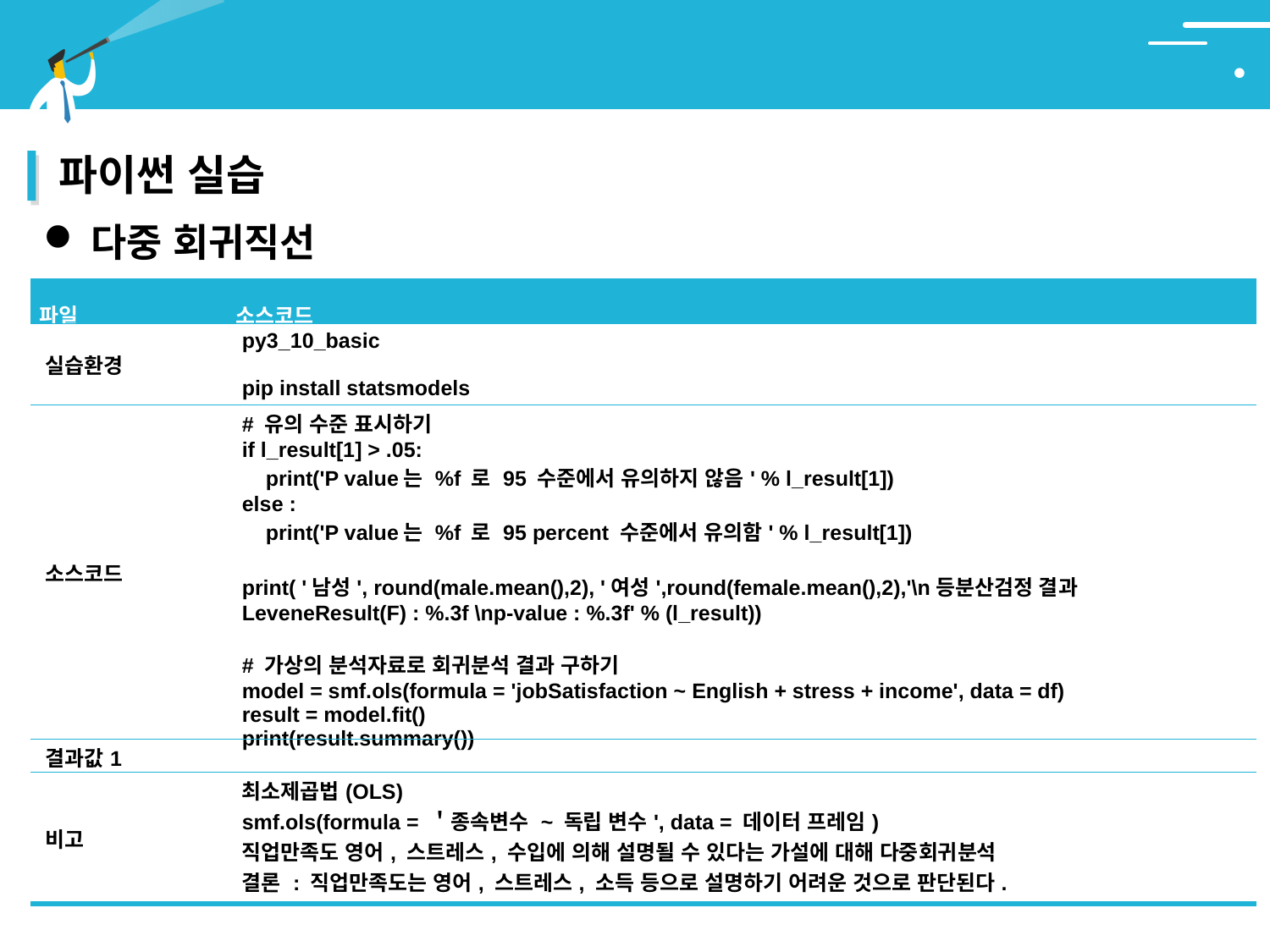

# 2. 회귀분석
파이썬 실습

다중 회귀직선
| 파일 | 소스코드 |
| --- | --- |
| 실습환경 | py3\_10\_basic pip install statsmodels |
| 소스코드 | # 유의 수준 표시하기 if l\_result[1] > .05: print('P value는 %f 로 95 수준에서 유의하지 않음' % l\_result[1]) else : print('P value는 %f 로 95 percent 수준에서 유의함' % l\_result[1]) print( '남성', round(male.mean(),2), '여성',round(female.mean(),2),'\n등분산검정 결과 LeveneResult(F) : %.3f \np-value : %.3f' % (l\_result)) # 가상의 분석자료로 회귀분석 결과 구하기 model = smf.ols(formula = 'jobSatisfaction ~ English + stress + income', data = df) result = model.fit() print(result.summary()) |
| 결과값1 |  |
| 비고 | 최소제곱법(OLS) smf.ols(formula = ＇종속변수 ~ 독립 변수', data = 데이터 프레임) 직업만족도 영어, 스트레스, 수입에 의해 설명될 수 있다는 가설에 대해 다중회귀분석 결론 : 직업만족도는 영어, 스트레스, 소득 등으로 설명하기 어려운 것으로 판단된다. |